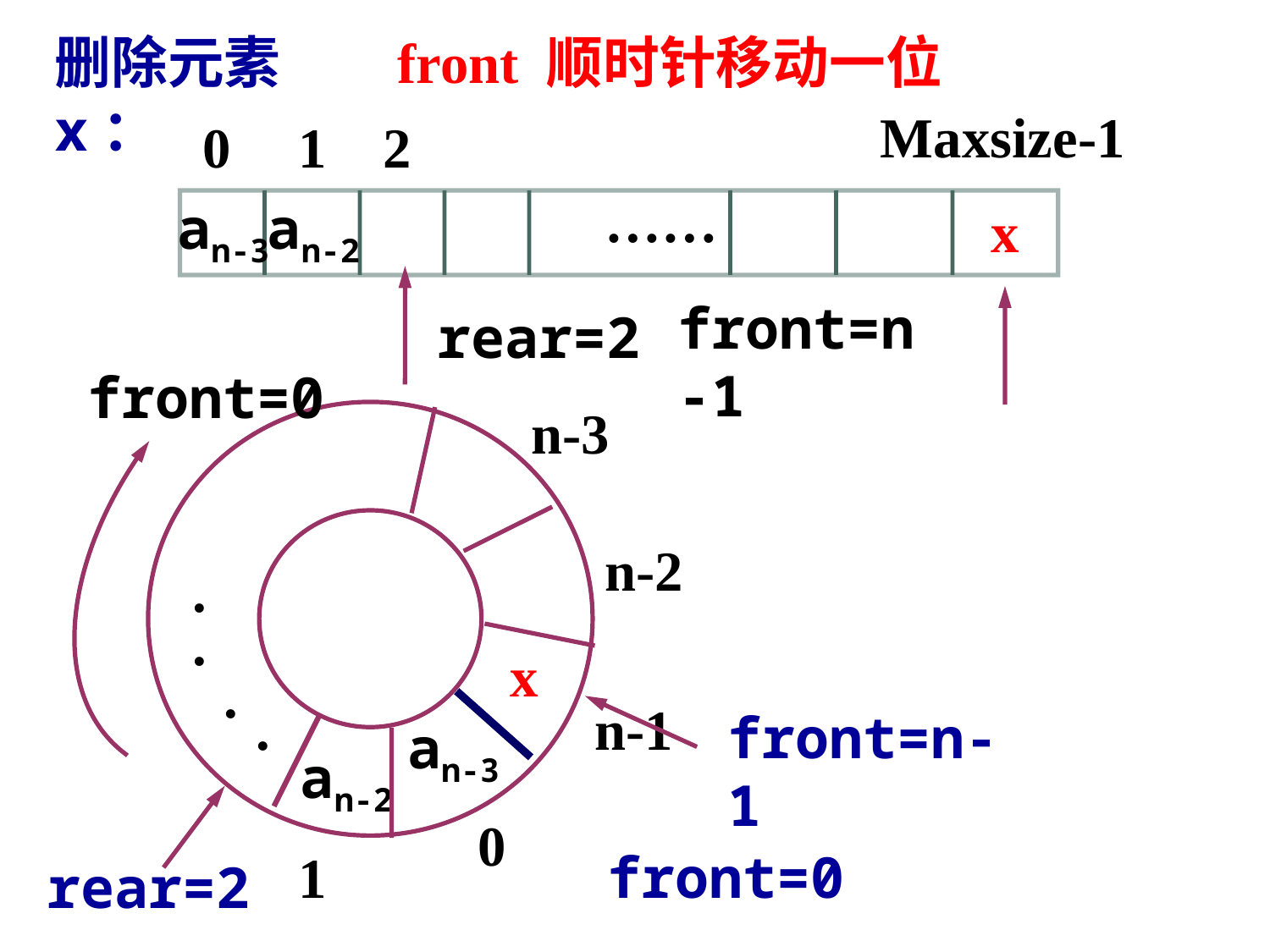

删除元素 x：
front 顺时针移动一位

Maxsize-1
0
1
2
……
an-3
an-2

x

front=n-1

rear=2
front=0
n-3

n-2
.
.

x
.

.
n-1

front=n-1
an-3

an-2

0
1
front=0
rear=2